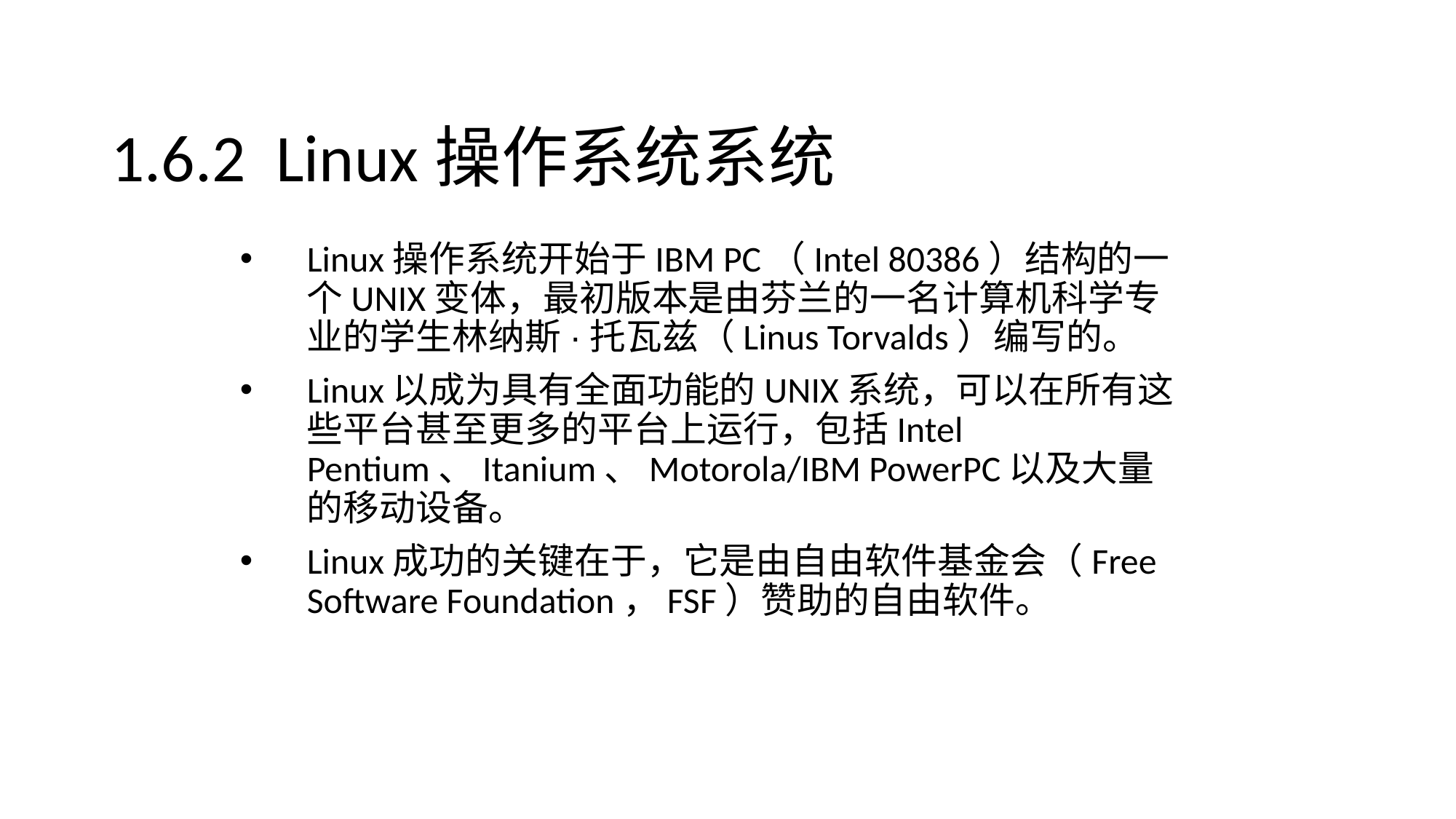

# 1.6.2  Linux操作系统系统

Linux操作系统开始于IBM PC（Intel 80386）结构的一个UNIX变体，最初版本是由芬兰的一名计算机科学专业的学生林纳斯·托瓦兹（Linus Torvalds）编写的。
Linux以成为具有全面功能的UNIX系统，可以在所有这些平台甚至更多的平台上运行，包括Intel Pentium、Itanium、Motorola/IBM PowerPC以及大量的移动设备。
Linux成功的关键在于，它是由自由软件基金会（Free Software Foundation，FSF）赞助的自由软件。
4